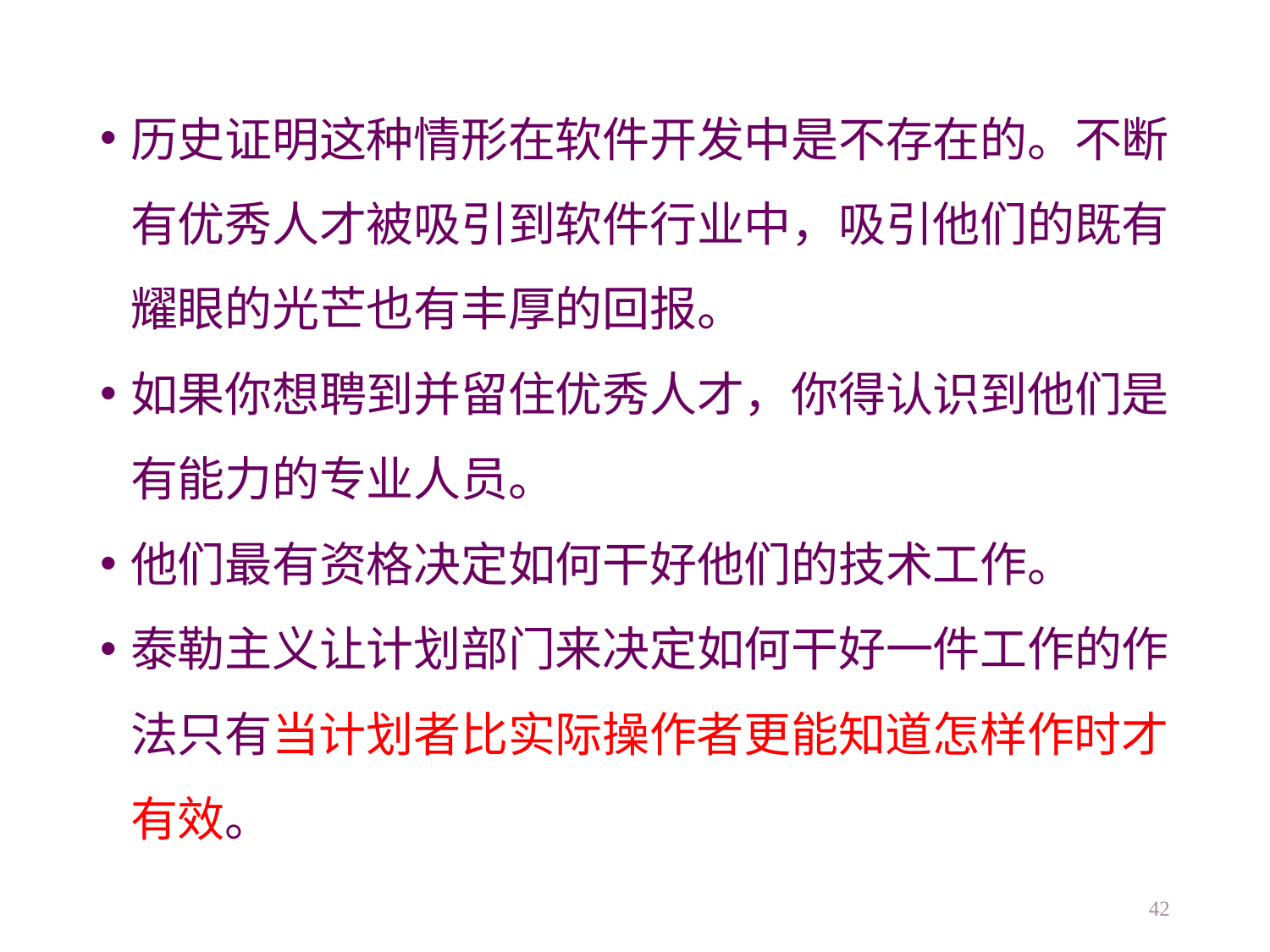

历史证明这种情形在软件开发中是不存在的。不断有优秀人才被吸引到软件行业中，吸引他们的既有耀眼的光芒也有丰厚的回报。
如果你想聘到并留住优秀人才，你得认识到他们是有能力的专业人员。
他们最有资格决定如何干好他们的技术工作。
泰勒主义让计划部门来决定如何干好一件工作的作法只有当计划者比实际操作者更能知道怎样作时才有效。
42